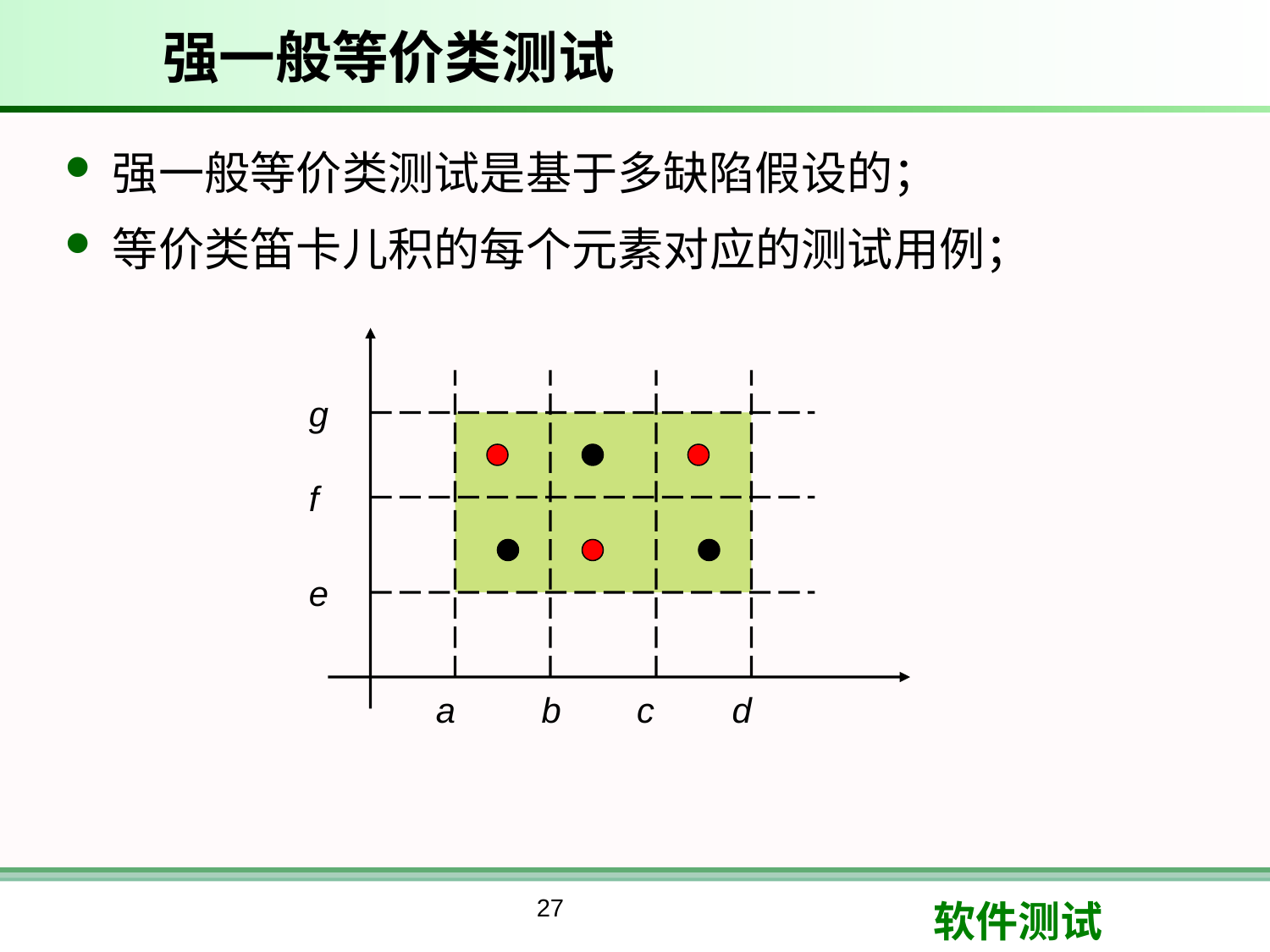

# 强一般等价类测试
强一般等价类测试是基于多缺陷假设的；
等价类笛卡儿积的每个元素对应的测试用例；

g

f

e

a
b
c
d

27